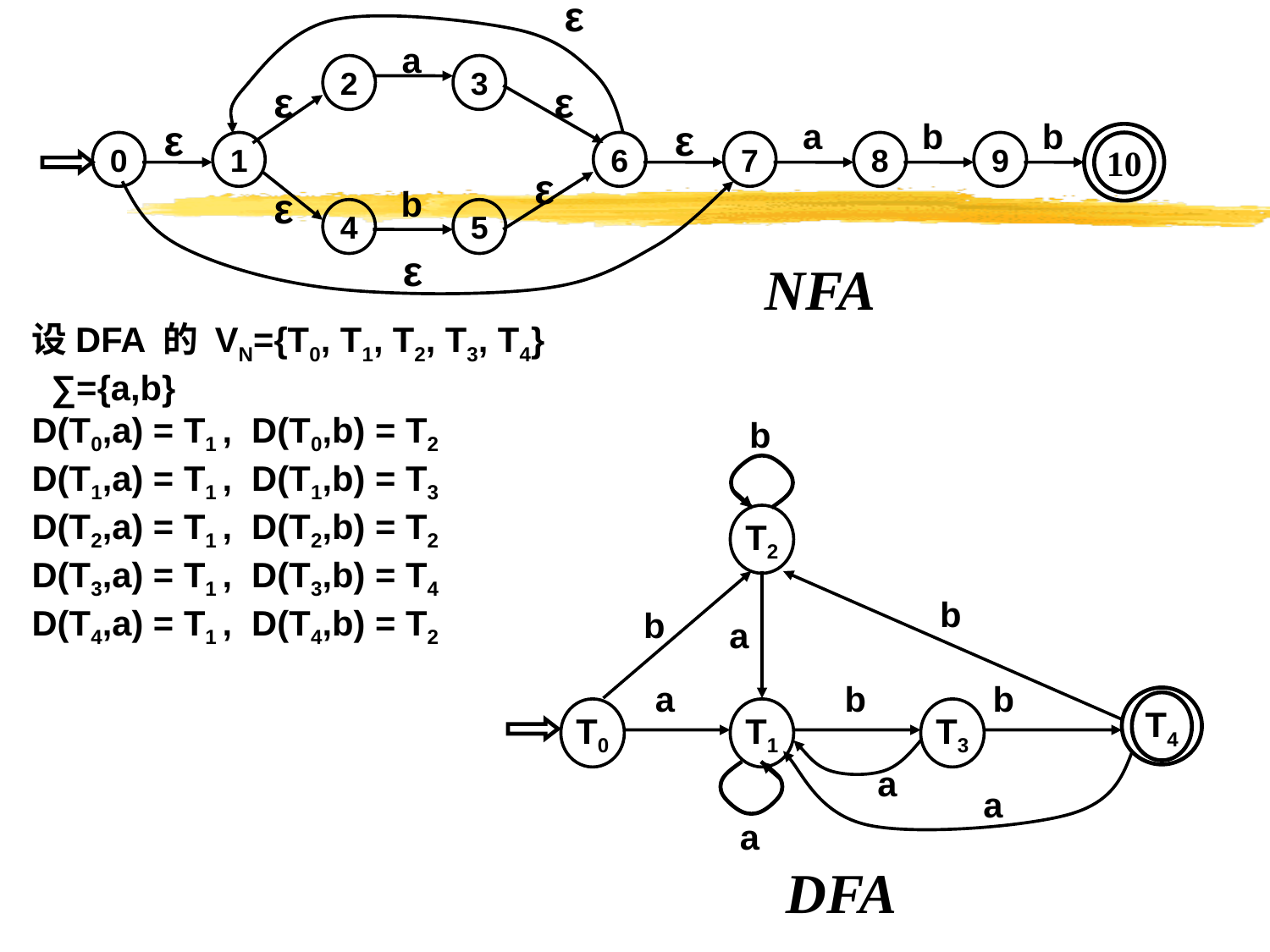

ε

a
2
3

ε
ε

ε
ε
a
b
b

10
0
1
6
7
8
9

ε

ε
b
4
5

ε
NFA
设DFA 的 VN={T0, T1, T2, T3, T4}
  ∑={a,b}
D(T0,a) = T1 ,  D(T0,b) = T2
D(T1,a) = T1 ,  D(T1,b) = T3
D(T2,a) = T1 ,  D(T2,b) = T2
D(T3,a) = T1 ,  D(T3,b) = T4
D(T4,a) = T1 ,  D(T4,b) = T2

b

T2

b
b
a
a
b
b

T4
T0
T1
T3

a
a
a
DFA